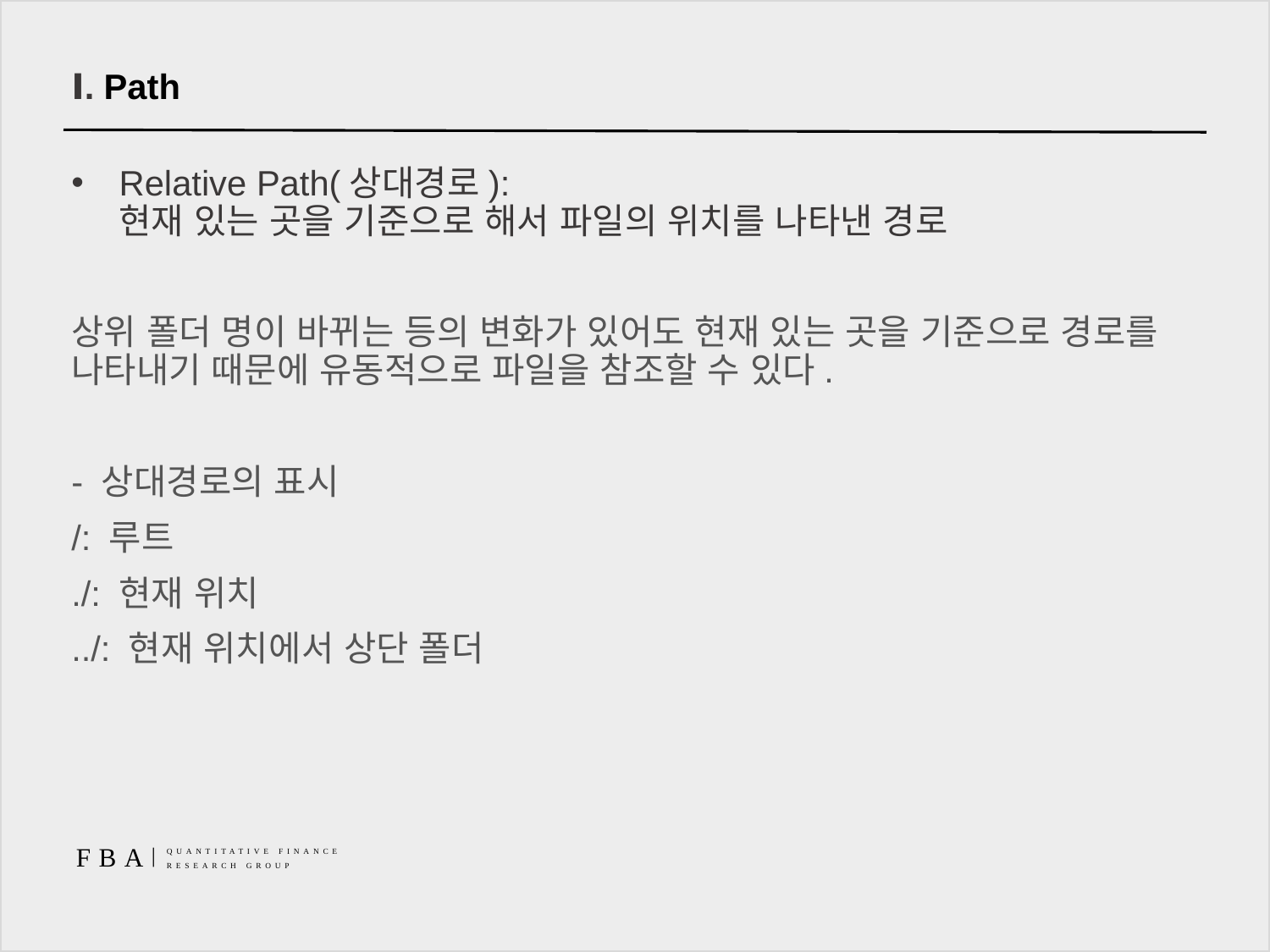

# Ⅰ. Path
Relative Path(상대경로):
현재 있는 곳을 기준으로 해서 파일의 위치를 나타낸 경로

상위 폴더 명이 바뀌는 등의 변화가 있어도 현재 있는 곳을 기준으로 경로를 나타내기 때문에 유동적으로 파일을 참조할 수 있다.

- 상대경로의 표시
/: 루트
./: 현재 위치
../: 현재 위치에서 상단 폴더